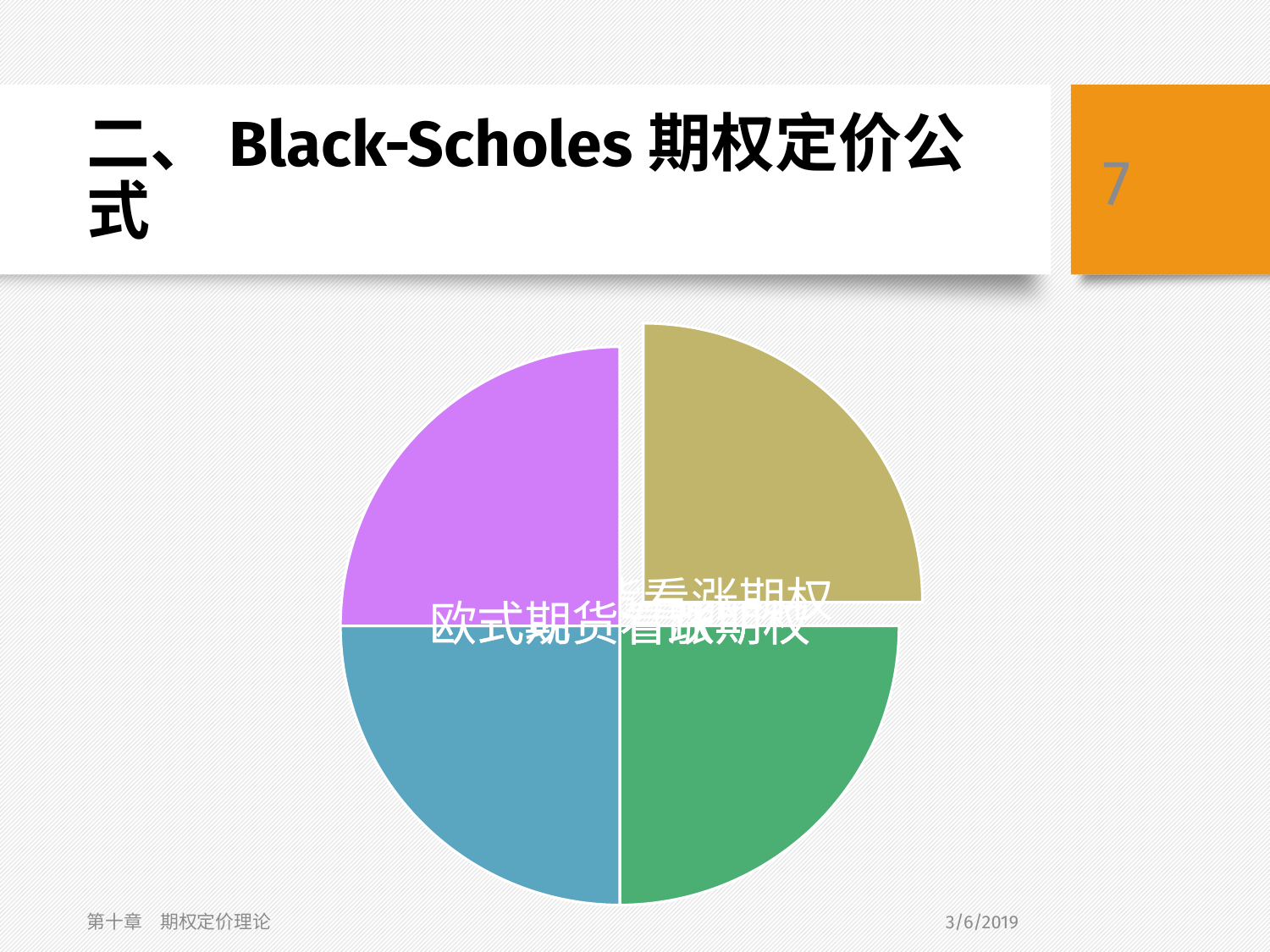

# 二、Black-Scholes期权定价公式
7
欧式现货看涨期权
欧式期货看涨期权
欧式现货看跌期权
欧式期货看跌期权
3/6/2019
第十章　期权定价理论